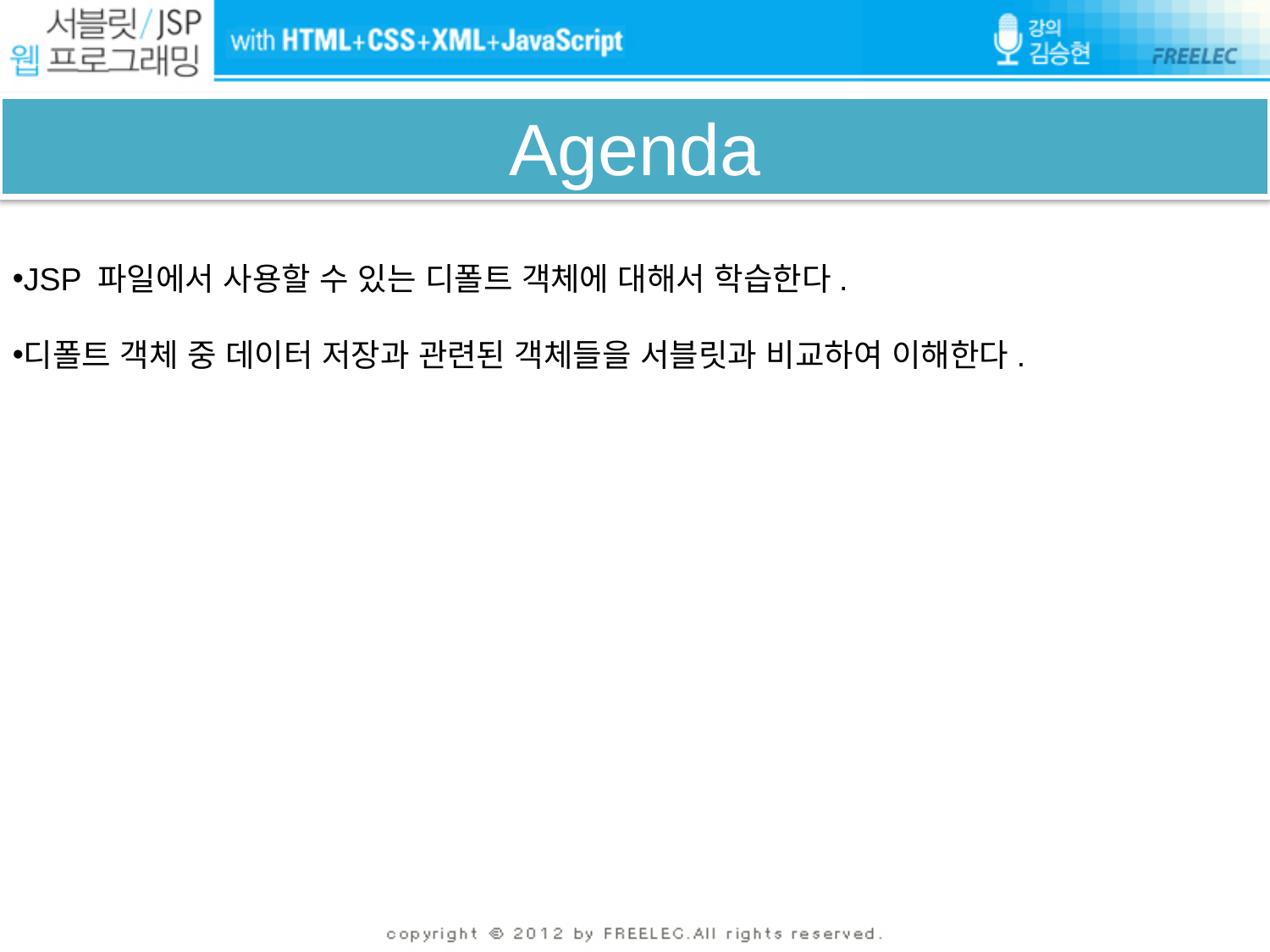

# Agenda
JSP 파일에서 사용할 수 있는 디폴트 객체에 대해서 학습한다.

디폴트 객체 중 데이터 저장과 관련된 객체들을 서블릿과 비교하여 이해한다.